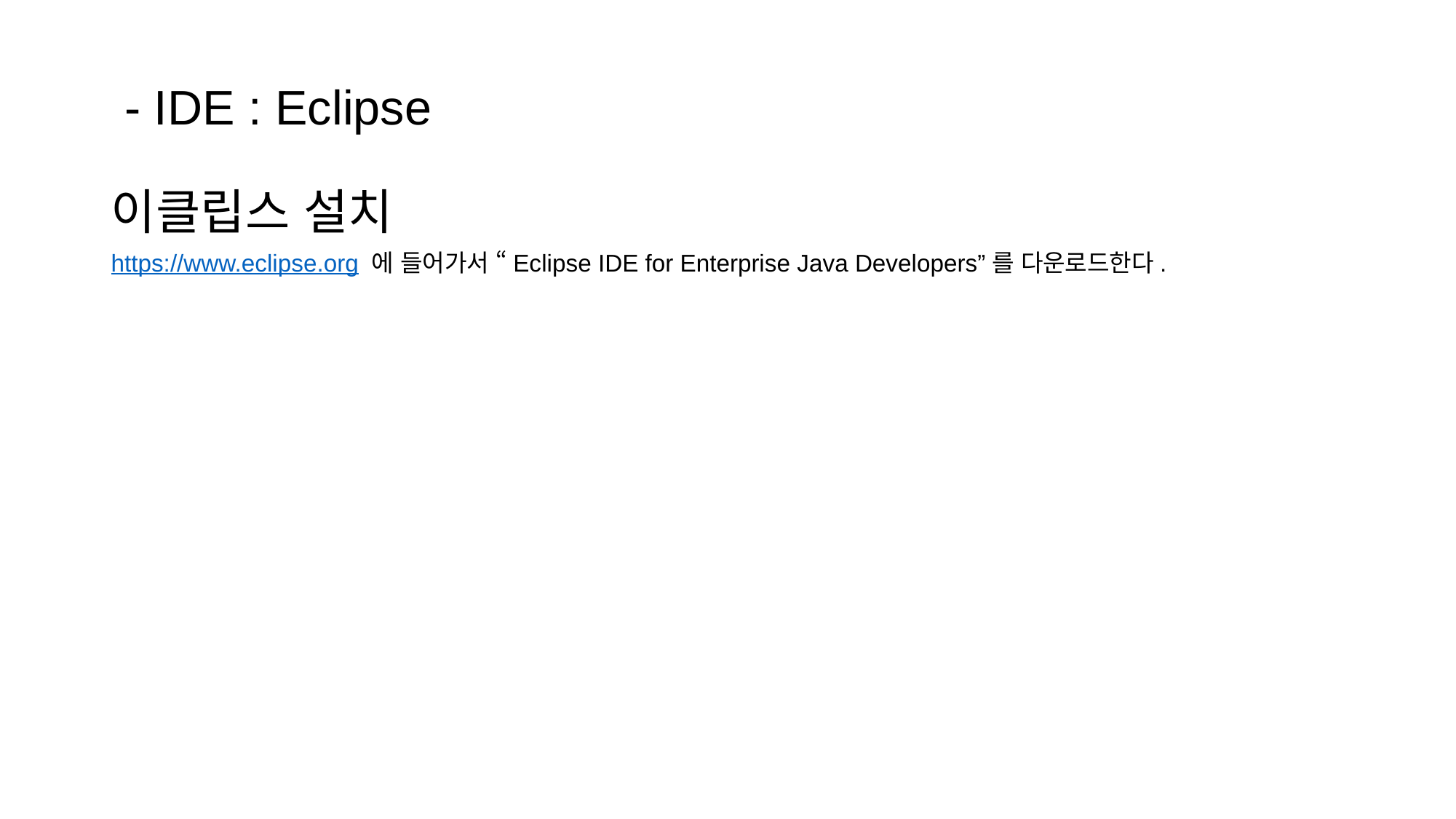

# - IDE : Eclipse 이클립스 설치
https://www.eclipse.org 에 들어가서 “Eclipse IDE for Enterprise Java Developers”를 다운로드한다.